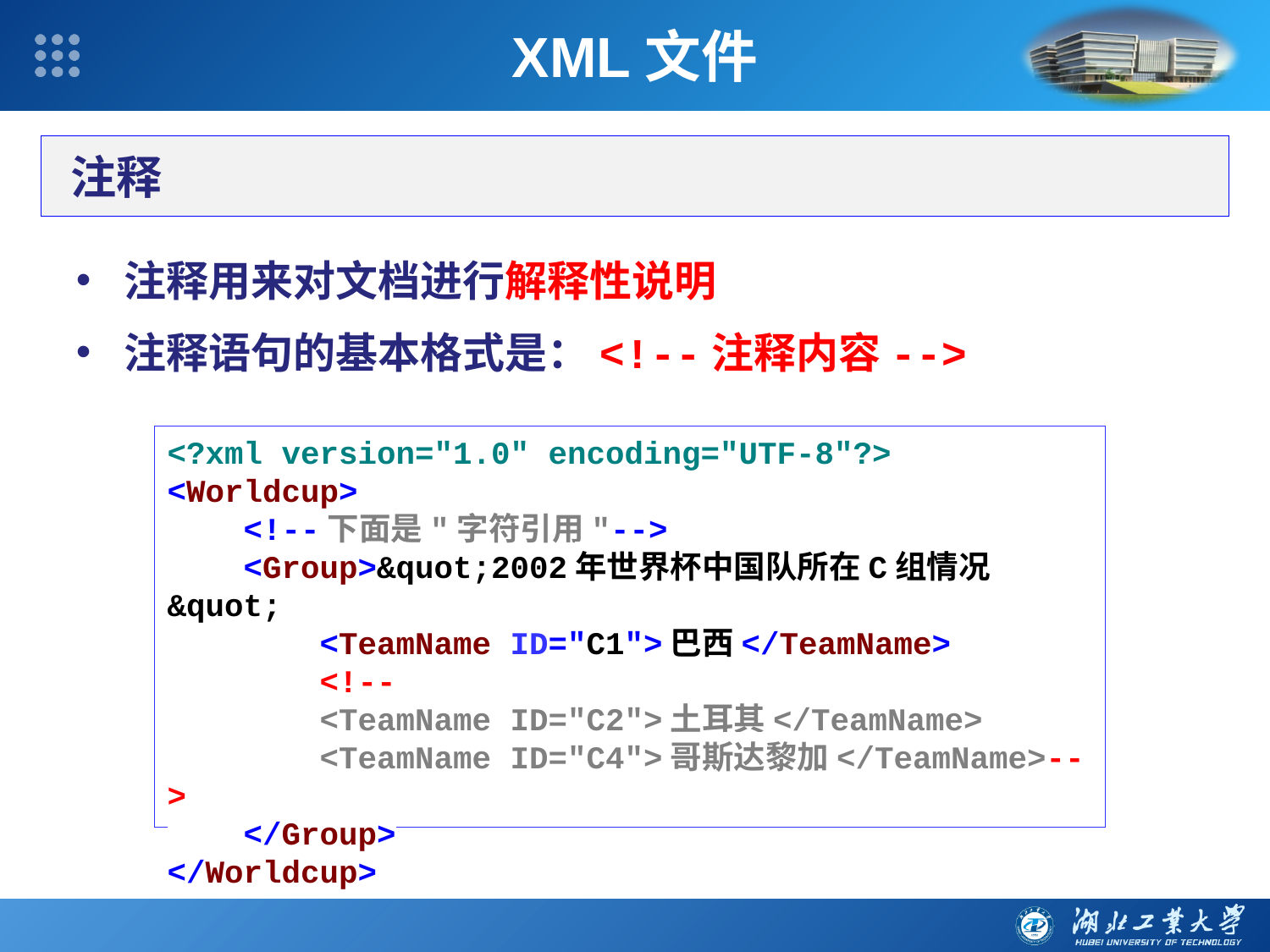

XML文件
注释
注释用来对文档进行解释性说明
注释语句的基本格式是：<!--注释内容-->
<?xml version="1.0" encoding="UTF-8"?>
<Worldcup>
    <!--下面是"字符引用"-->
    <Group>&quot;2002年世界杯中国队所在C组情况&quot;
        <TeamName ID="C1">巴西</TeamName>
        <!--
        <TeamName ID="C2">土耳其</TeamName>
        <TeamName ID="C4">哥斯达黎加</TeamName>-->
    </Group>
</Worldcup>